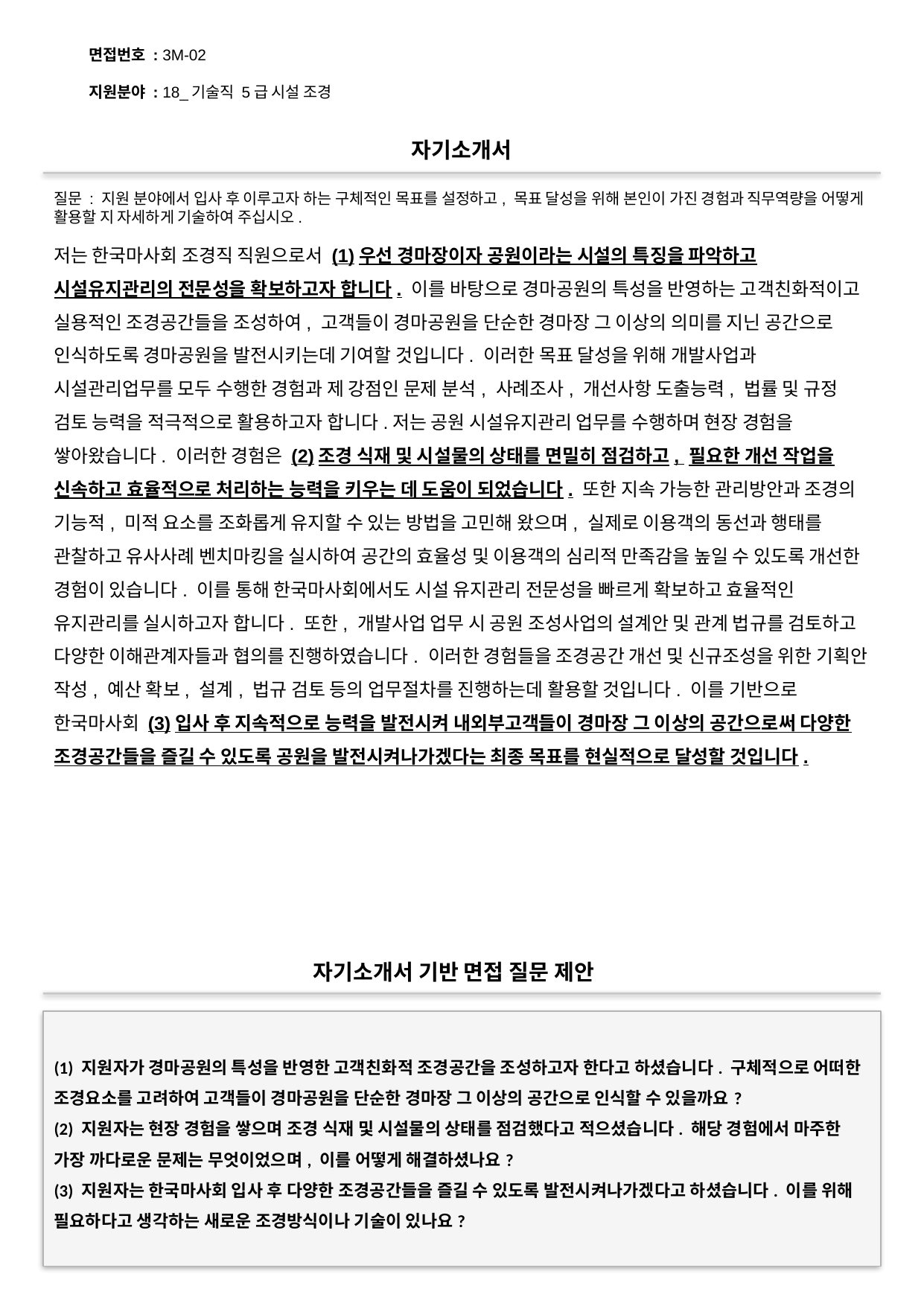

면접번호 : 3M-02

지원분야 : 18_기술직 5급 시설 조경
#

자기소개서

질문 : 지원 분야에서 입사 후 이루고자 하는 구체적인 목표를 설정하고, 목표 달성을 위해 본인이 가진 경험과 직무역량을 어떻게 활용할 지 자세하게 기술하여 주십시오.

저는 한국마사회 조경직 직원으로서 (1)우선 경마장이자 공원이라는 시설의 특징을 파악하고 시설유지관리의 전문성을 확보하고자 합니다. 이를 바탕으로 경마공원의 특성을 반영하는 고객친화적이고 실용적인 조경공간들을 조성하여, 고객들이 경마공원을 단순한 경마장 그 이상의 의미를 지닌 공간으로 인식하도록 경마공원을 발전시키는데 기여할 것입니다. 이러한 목표 달성을 위해 개발사업과 시설관리업무를 모두 수행한 경험과 제 강점인 문제 분석, 사례조사, 개선사항 도출능력, 법률 및 규정 검토 능력을 적극적으로 활용하고자 합니다.저는 공원 시설유지관리 업무를 수행하며 현장 경험을 쌓아왔습니다. 이러한 경험은 (2)조경 식재 및 시설물의 상태를 면밀히 점검하고, 필요한 개선 작업을 신속하고 효율적으로 처리하는 능력을 키우는 데 도움이 되었습니다. 또한 지속 가능한 관리방안과 조경의 기능적, 미적 요소를 조화롭게 유지할 수 있는 방법을 고민해 왔으며, 실제로 이용객의 동선과 행태를 관찰하고 유사사례 벤치마킹을 실시하여 공간의 효율성 및 이용객의 심리적 만족감을 높일 수 있도록 개선한 경험이 있습니다. 이를 통해 한국마사회에서도 시설 유지관리 전문성을 빠르게 확보하고 효율적인 유지관리를 실시하고자 합니다. 또한, 개발사업 업무 시 공원 조성사업의 설계안 및 관계 법규를 검토하고 다양한 이해관계자들과 협의를 진행하였습니다. 이러한 경험들을 조경공간 개선 및 신규조성을 위한 기획안 작성, 예산 확보, 설계, 법규 검토 등의 업무절차를 진행하는데 활용할 것입니다. 이를 기반으로 한국마사회 (3)입사 후 지속적으로 능력을 발전시켜 내외부고객들이 경마장 그 이상의 공간으로써 다양한 조경공간들을 즐길 수 있도록 공원을 발전시켜나가겠다는 최종 목표를 현실적으로 달성할 것입니다.

자기소개서 기반 면접 질문 제안

(1) 지원자가 경마공원의 특성을 반영한 고객친화적 조경공간을 조성하고자 한다고 하셨습니다. 구체적으로 어떠한 조경요소를 고려하여 고객들이 경마공원을 단순한 경마장 그 이상의 공간으로 인식할 수 있을까요?
(2) 지원자는 현장 경험을 쌓으며 조경 식재 및 시설물의 상태를 점검했다고 적으셨습니다. 해당 경험에서 마주한 가장 까다로운 문제는 무엇이었으며, 이를 어떻게 해결하셨나요?
(3) 지원자는 한국마사회 입사 후 다양한 조경공간들을 즐길 수 있도록 발전시켜나가겠다고 하셨습니다. 이를 위해 필요하다고 생각하는 새로운 조경방식이나 기술이 있나요?